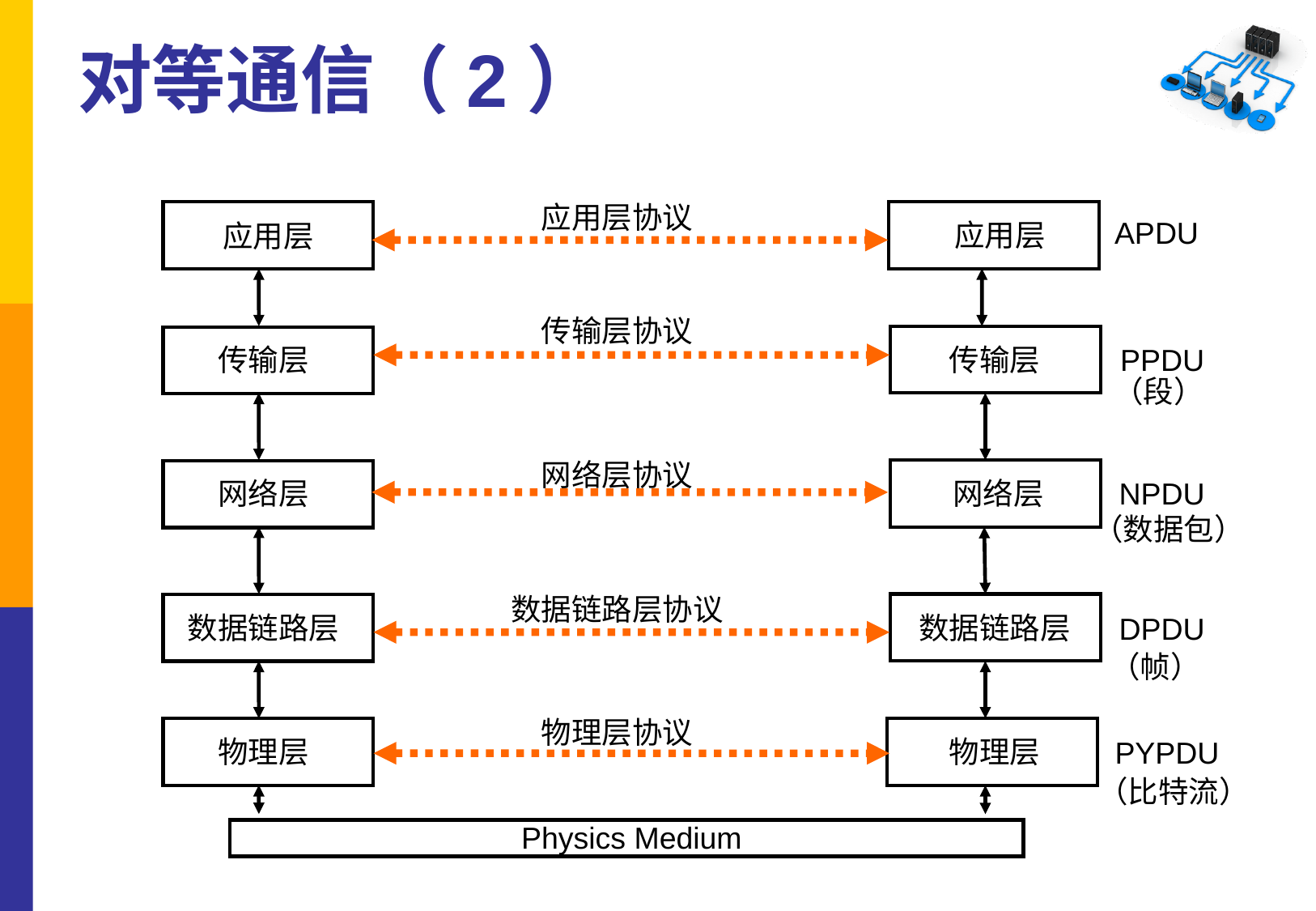

对等通信（2）
分层的通信模型案例：哲学家-翻译-秘书结构
分层的通信模型案例：哲学家-翻译-秘书结构
应用层协议

APDU
应用层
应用层

传输层协议

传输层
传输层
PPDU

（段）

网络层协议

网络层
网络层
NPDU

（数据包）

数据链路层协议

数据链路层
数据链路层
DPDU

（帧）

物理层协议

物理层
物理层
PYPDU

（比特流）

Physics Medium